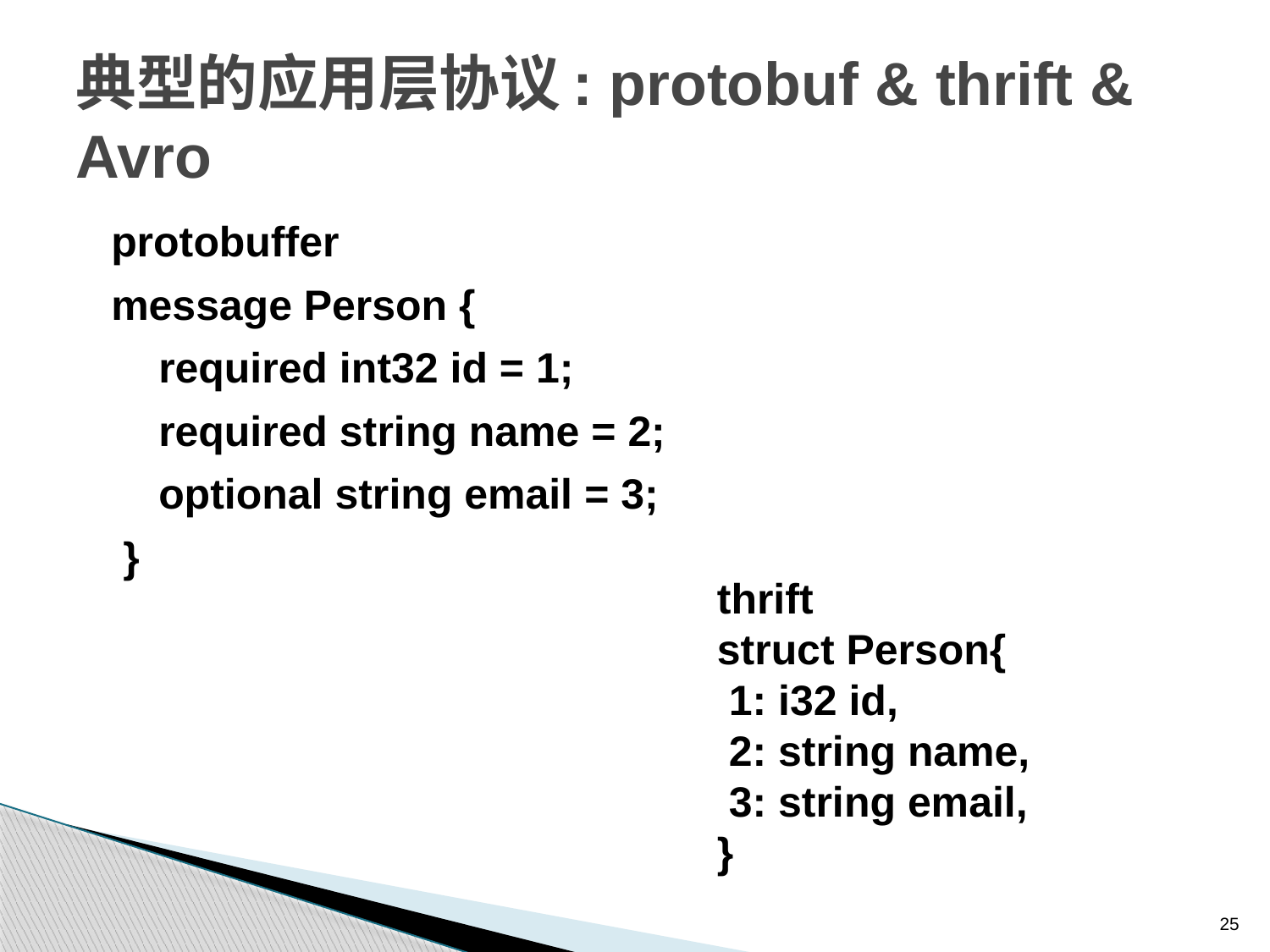

# 典型的应用层协议: protobuf & thrift & Avro
protobuffer
message Person {
    required int32 id = 1;
    required string name = 2;
    optional string email = 3;
 }
thrift
struct Person{
 1: i32 id,
 2: string name,
 3: string email,
}
25